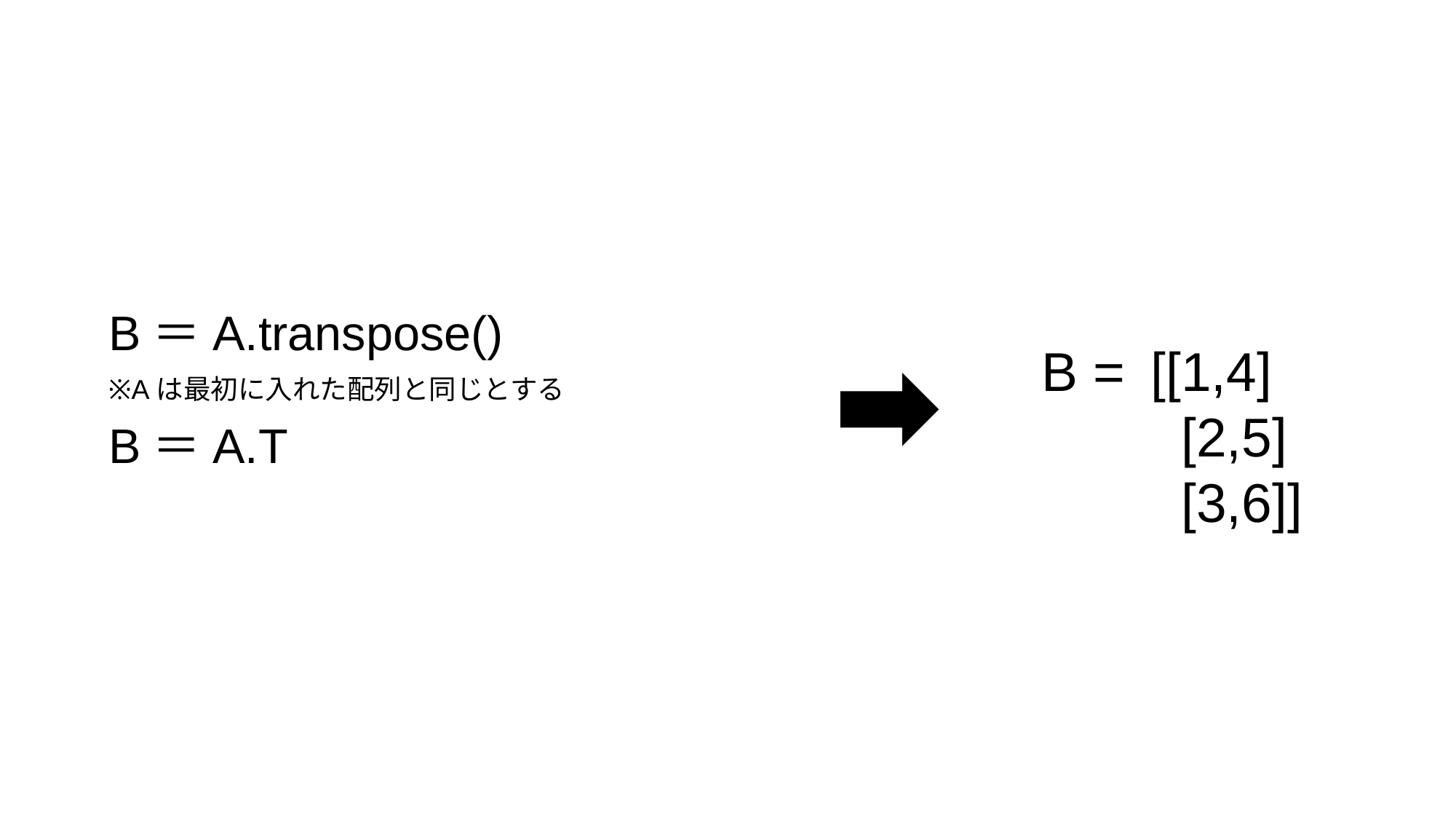

B＝A.transpose()
B =	[[1,4]
	  [2,5]
	  [3,6]]
※Aは最初に入れた配列と同じとする

B＝A.T